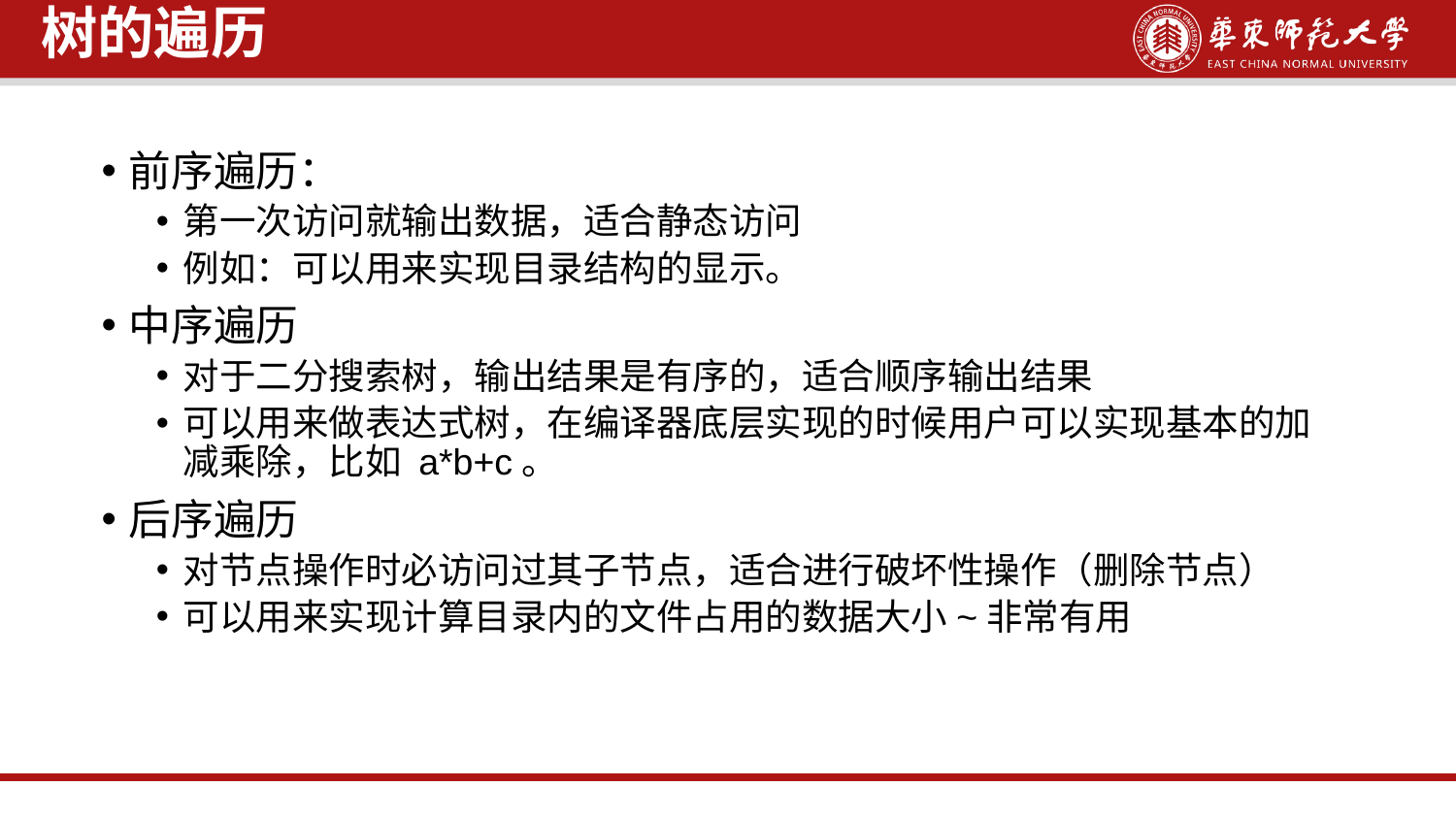

树的遍历
前序遍历：
第一次访问就输出数据，适合静态访问
例如：可以用来实现目录结构的显示。
中序遍历
对于二分搜索树，输出结果是有序的，适合顺序输出结果
可以用来做表达式树，在编译器底层实现的时候用户可以实现基本的加减乘除，比如 a*b+c。
后序遍历
对节点操作时必访问过其子节点，适合进行破坏性操作（删除节点）
可以用来实现计算目录内的文件占用的数据大小~非常有用